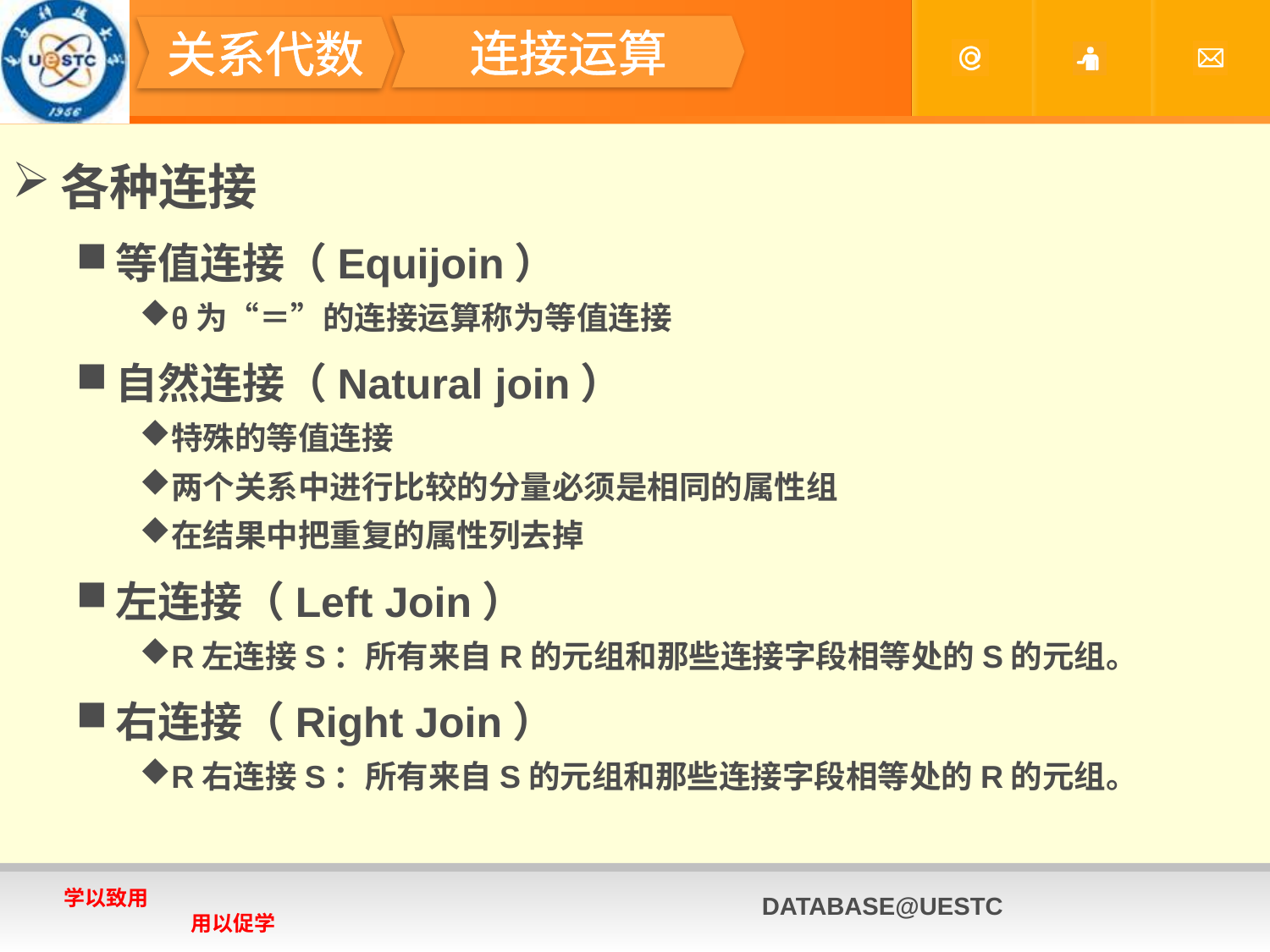

#
连接运算
关系代数
各种连接
等值连接（Equijoin）
θ为“＝”的连接运算称为等值连接
自然连接（Natural join）
特殊的等值连接
两个关系中进行比较的分量必须是相同的属性组
在结果中把重复的属性列去掉
左连接（Left Join）
R左连接S：所有来自R的元组和那些连接字段相等处的S的元组。
右连接（Right Join）
R右连接S：所有来自S的元组和那些连接字段相等处的R的元组。